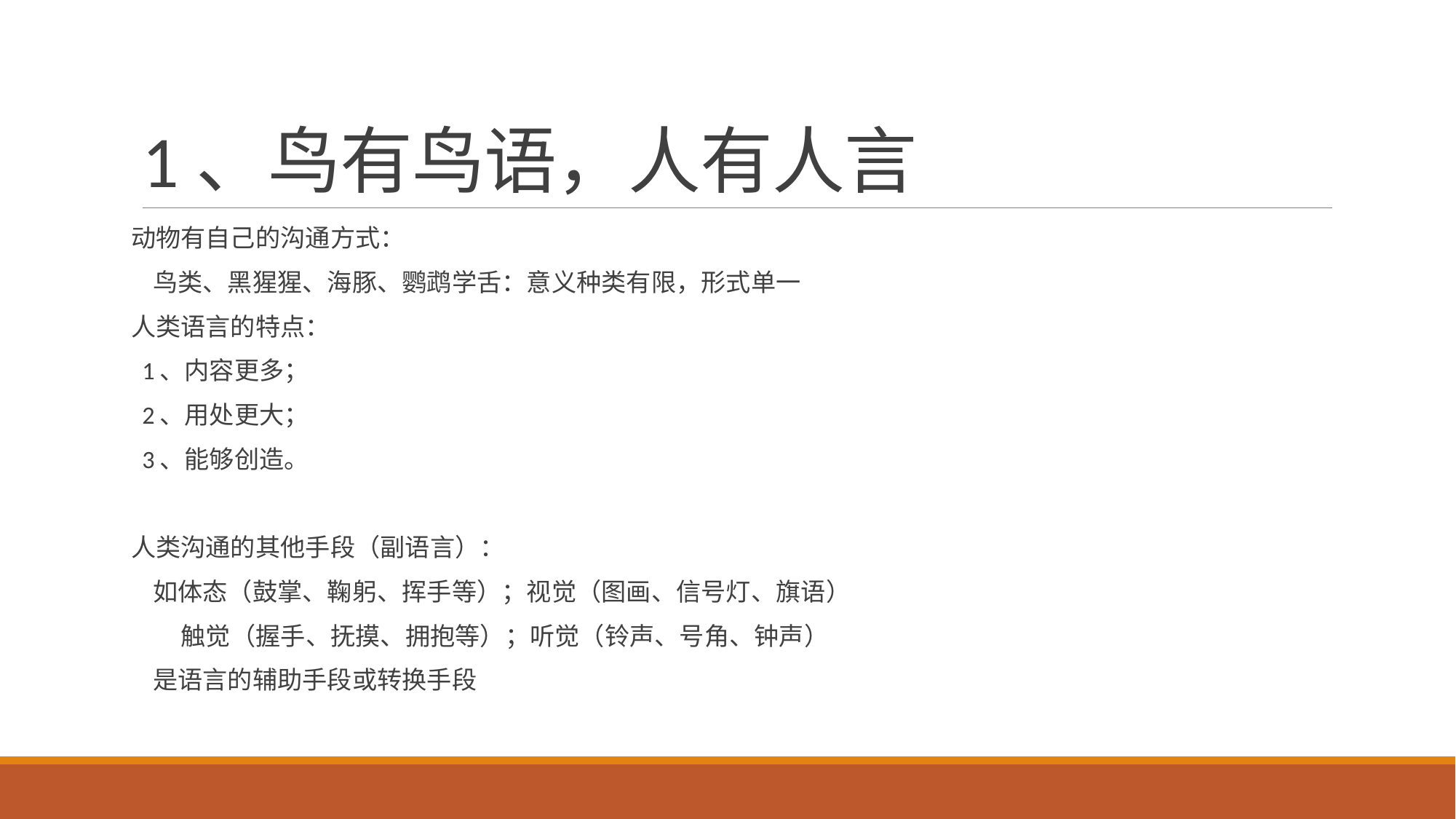

# 1、鸟有鸟语，人有人言
动物有自己的沟通方式：
   鸟类、黑猩猩、海豚、鹦鹉学舌：意义种类有限，形式单一
人类语言的特点：
  1、内容更多；
  2、用处更大；
  3、能够创造。

人类沟通的其他手段（副语言）：
   如体态（鼓掌、鞠躬、挥手等）；视觉（图画、信号灯、旗语）
        触觉（握手、抚摸、拥抱等）；听觉（铃声、号角、钟声）
   是语言的辅助手段或转换手段